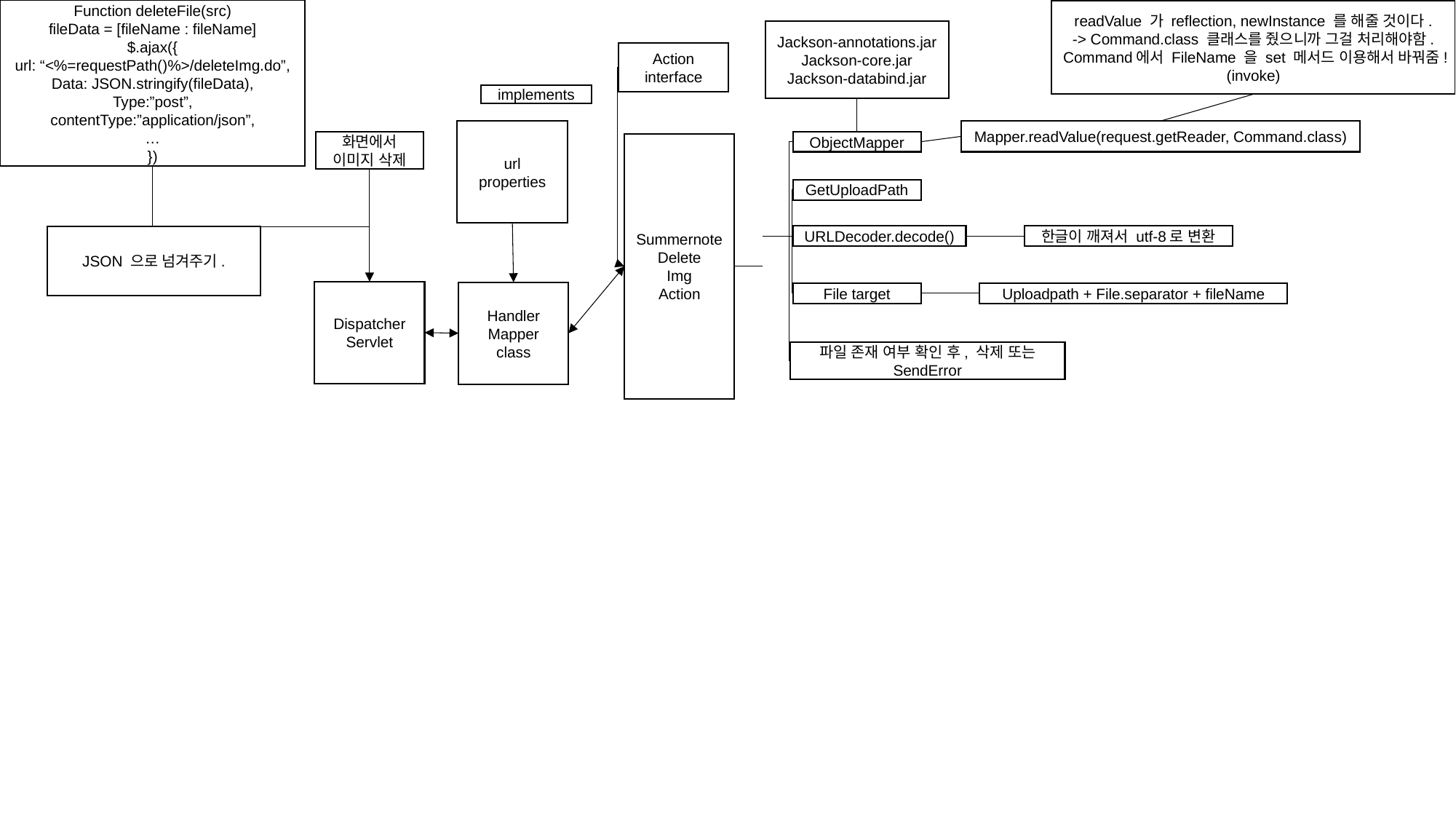

Function deleteFile(src)
fileData = [fileName : fileName]
$.ajax({
url: “<%=requestPath()%>/deleteImg.do”,
Data: JSON.stringify(fileData),
Type:”post”,
contentType:”application/json”,
…
})
readValue 가 reflection, newInstance 를 해줄 것이다.
-> Command.class 클래스를 줬으니까 그걸 처리해야함.
Command에서 FileName 을 set 메서드 이용해서 바꿔줌!(invoke)
Jackson-annotations.jar
Jackson-core.jar
Jackson-databind.jar
Action
interface
implements
url
properties
Mapper.readValue(request.getReader, Command.class)
화면에서
이미지 삭제
ObjectMapper
Summernote
Delete
Img
Action
GetUploadPath
한글이 깨져서 utf-8로 변환
URLDecoder.decode()
JSON 으로 넘겨주기.
Dispatcher Servlet
Handler Mapper
class
File target
Uploadpath + File.separator + fileName
파일 존재 여부 확인 후, 삭제 또는 SendError